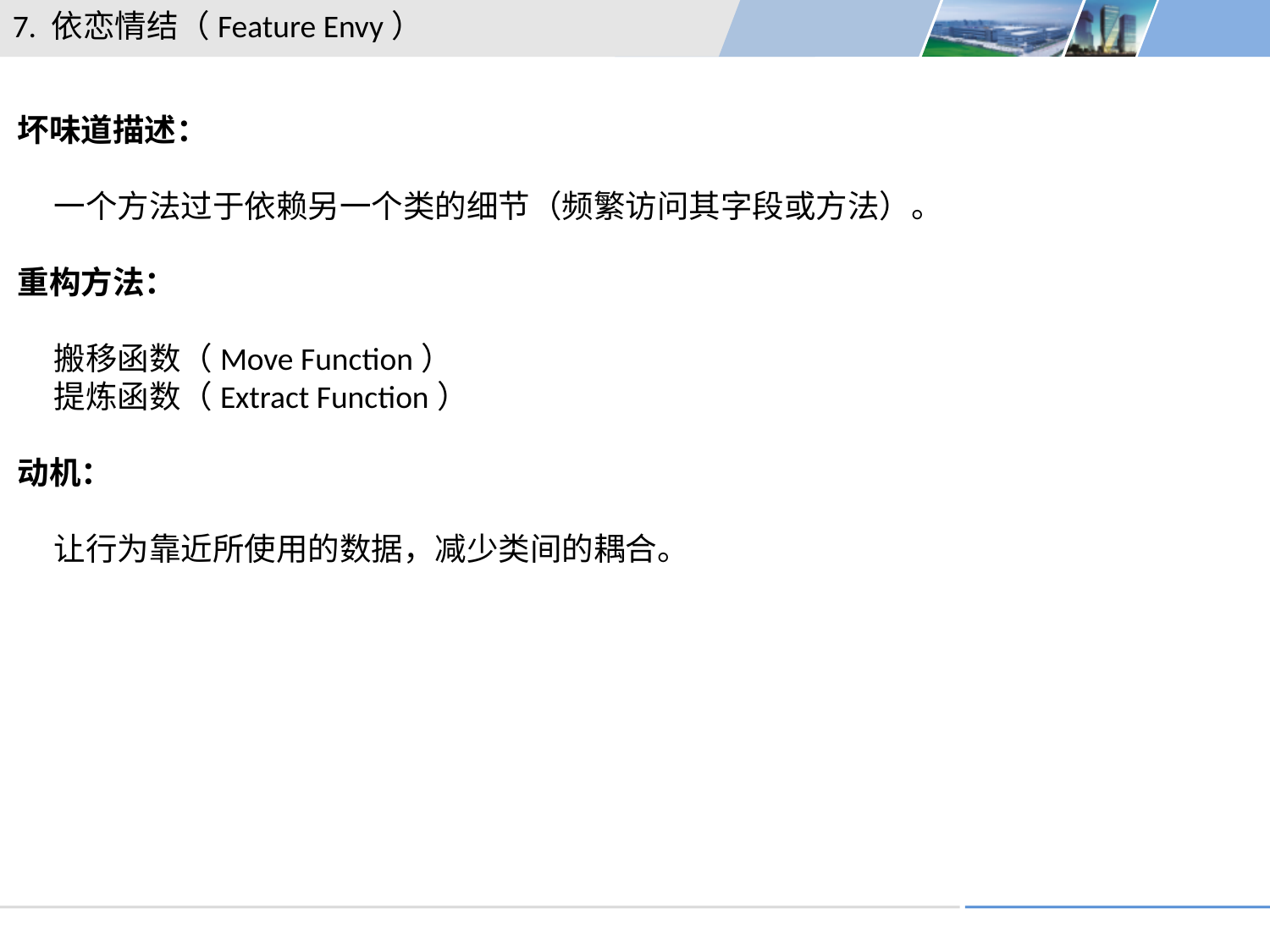

7. 依恋情结（Feature Envy）
坏味道描述：

    一个方法过于依赖另一个类的细节（频繁访问其字段或方法）。

重构方法：

    搬移函数（Move Function）
    提炼函数（Extract Function）

动机：

    让行为靠近所使用的数据，减少类间的耦合。